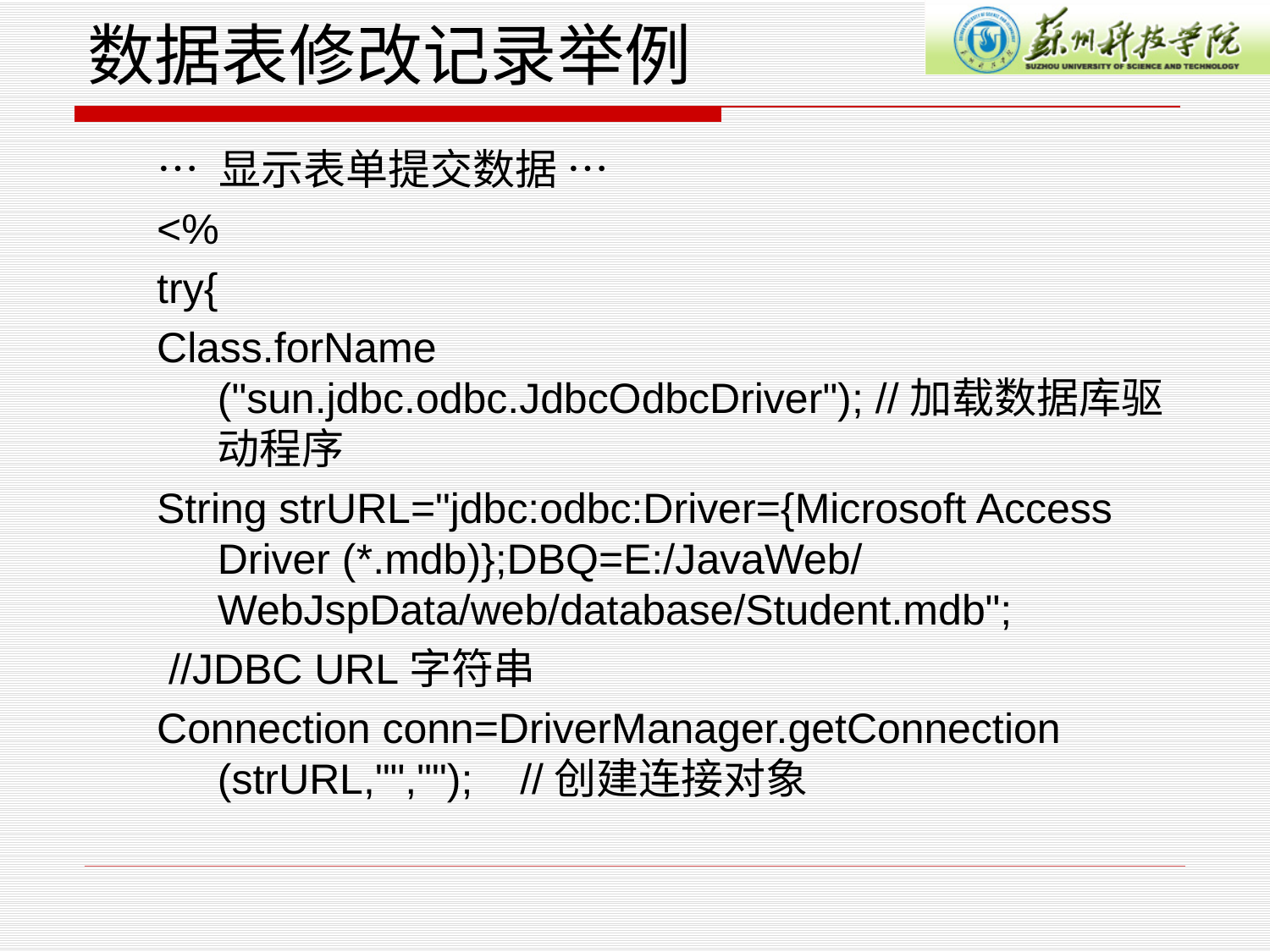

# 数据表修改记录举例
… 显示表单提交数据 …
<%
try{
Class.forName ("sun.jdbc.odbc.JdbcOdbcDriver"); //加载数据库驱动程序
String strURL="jdbc:odbc:Driver={Microsoft Access Driver (*.mdb)};DBQ=E:/JavaWeb/ WebJspData/web/database/Student.mdb";
 //JDBC URL字符串
Connection conn=DriverManager.getConnection (strURL,"","");    //创建连接对象